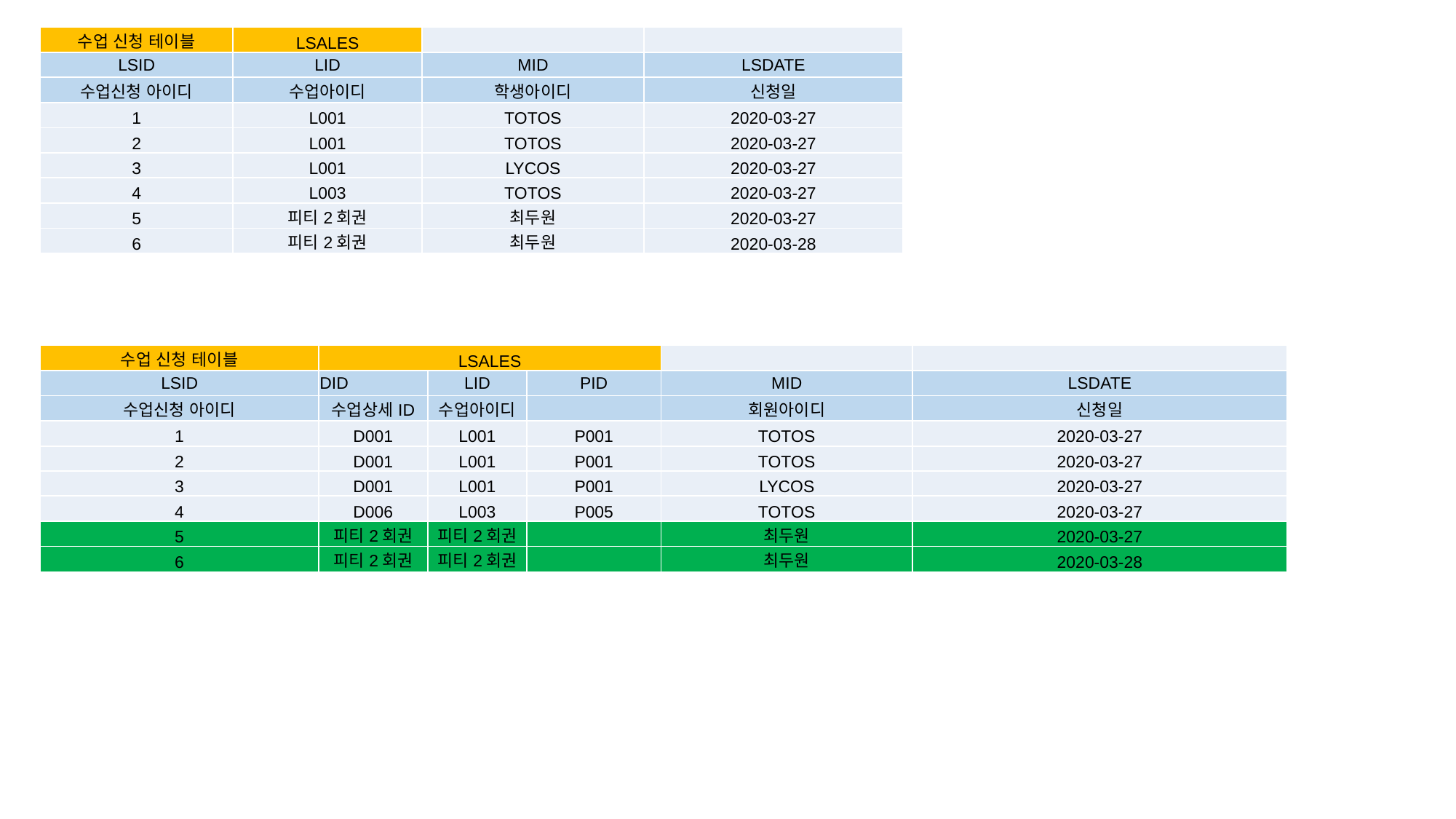

| 수업 신청 테이블 | LSALES |  |  |
| --- | --- | --- | --- |
| LSID | LID | MID | LSDATE |
| 수업신청 아이디 | 수업아이디 | 학생아이디 | 신청일 |
| 1 | L001 | TOTOS | 2020-03-27 |
| 2 | L001 | TOTOS | 2020-03-27 |
| 3 | L001 | LYCOS | 2020-03-27 |
| 4 | L003 | TOTOS | 2020-03-27 |
| 5 | 피티2회권 | 최두원 | 2020-03-27 |
| 6 | 피티2회권 | 최두원 | 2020-03-28 |
| 수업 신청 테이블 | LSALES |  |  |  |  |
| --- | --- | --- | --- | --- | --- |
| LSID | DID | LID | PID | MID | LSDATE |
| 수업신청 아이디 | 수업상세ID | 수업아이디 |  | 회원아이디 | 신청일 |
| 1 | D001 | L001 | P001 | TOTOS | 2020-03-27 |
| 2 | D001 | L001 | P001 | TOTOS | 2020-03-27 |
| 3 | D001 | L001 | P001 | LYCOS | 2020-03-27 |
| 4 | D006 | L003 | P005 | TOTOS | 2020-03-27 |
| 5 | 피티2회권 | 피티2회권 |  | 최두원 | 2020-03-27 |
| 6 | 피티2회권 | 피티2회권 |  | 최두원 | 2020-03-28 |